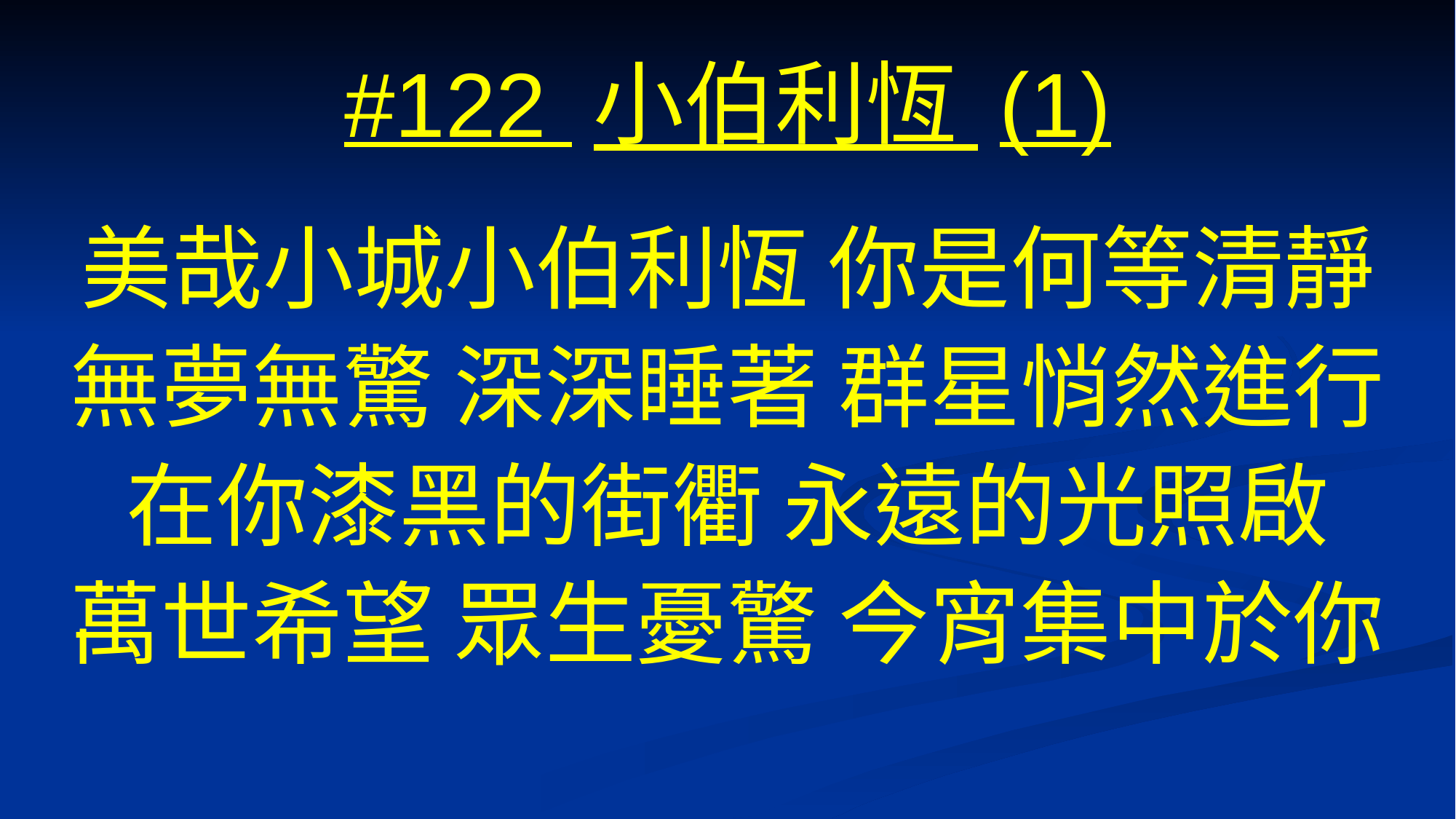

# #122 小伯利恆 (1)
美哉小城小伯利恆 你是何等清靜
無夢無驚 深深睡著 群星悄然進行
在你漆黑的街衢 永遠的光照啟
萬世希望 眾生憂驚 今宵集中於你